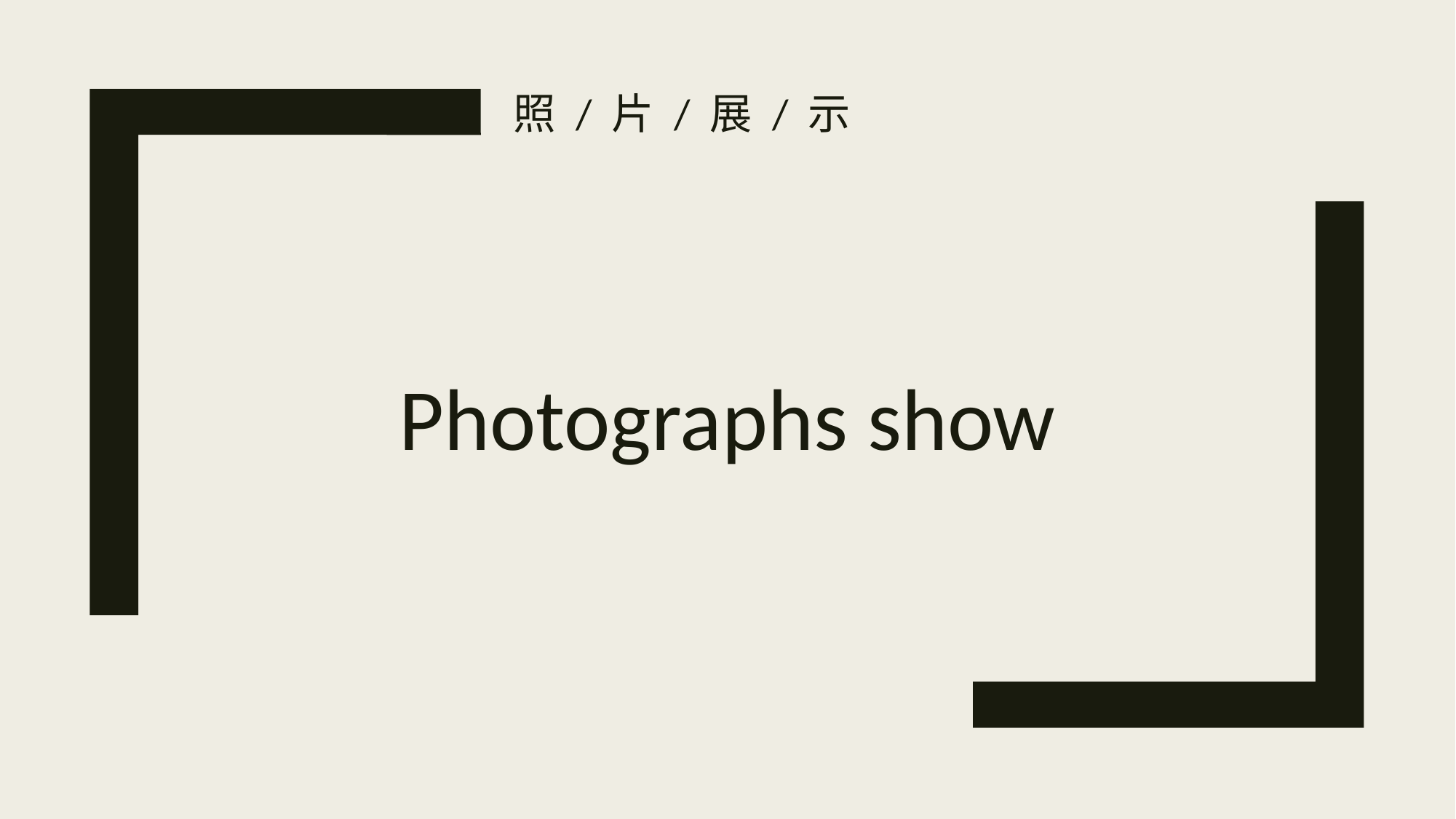

照 / 片 / 展 / 示
Photographs show